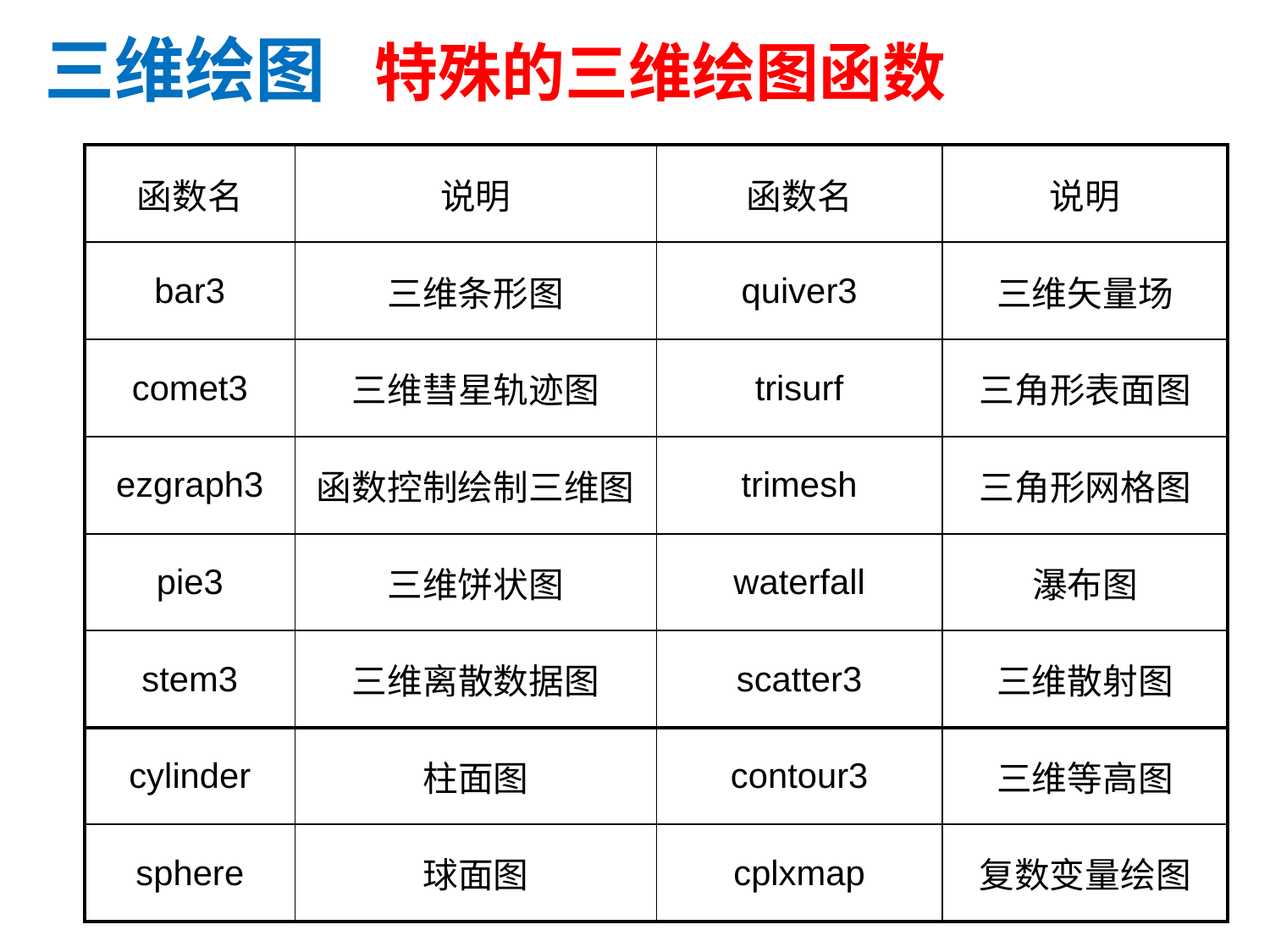

三维绘图   特殊的三维绘图函数
| 函数名 | 说明 | 函数名 | 说明 |
| --- | --- | --- | --- |
| bar3 | 三维条形图 | quiver3 | 三维矢量场 |
| comet3 | 三维彗星轨迹图 | trisurf | 三角形表面图 |
| ezgraph3 | 函数控制绘制三维图 | trimesh | 三角形网格图 |
| pie3 | 三维饼状图 | waterfall | 瀑布图 |
| stem3 | 三维离散数据图 | scatter3 | 三维散射图 |
| cylinder | 柱面图 | contour3 | 三维等高图 |
| --- | --- | --- | --- |
| sphere | 球面图 | cplxmap | 复数变量绘图 |
58